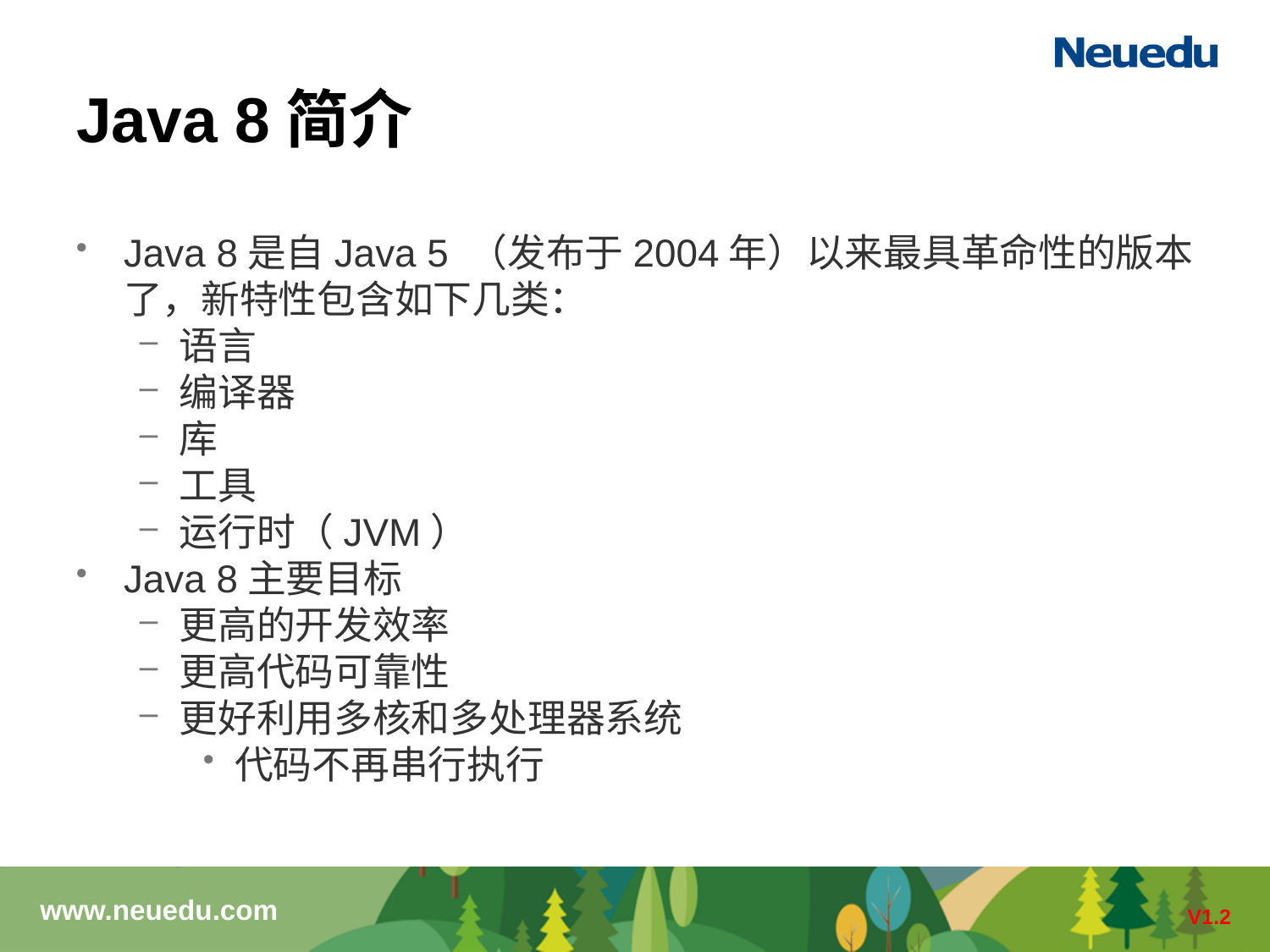

# Java 8简介
Java 8是自Java 5 （发布于2004年）以来最具革命性的版本了，新特性包含如下几类：
语言
编译器
库
工具
运行时（JVM）
Java 8主要目标
更高的开发效率
更高代码可靠性
更好利用多核和多处理器系统
代码不再串行执行